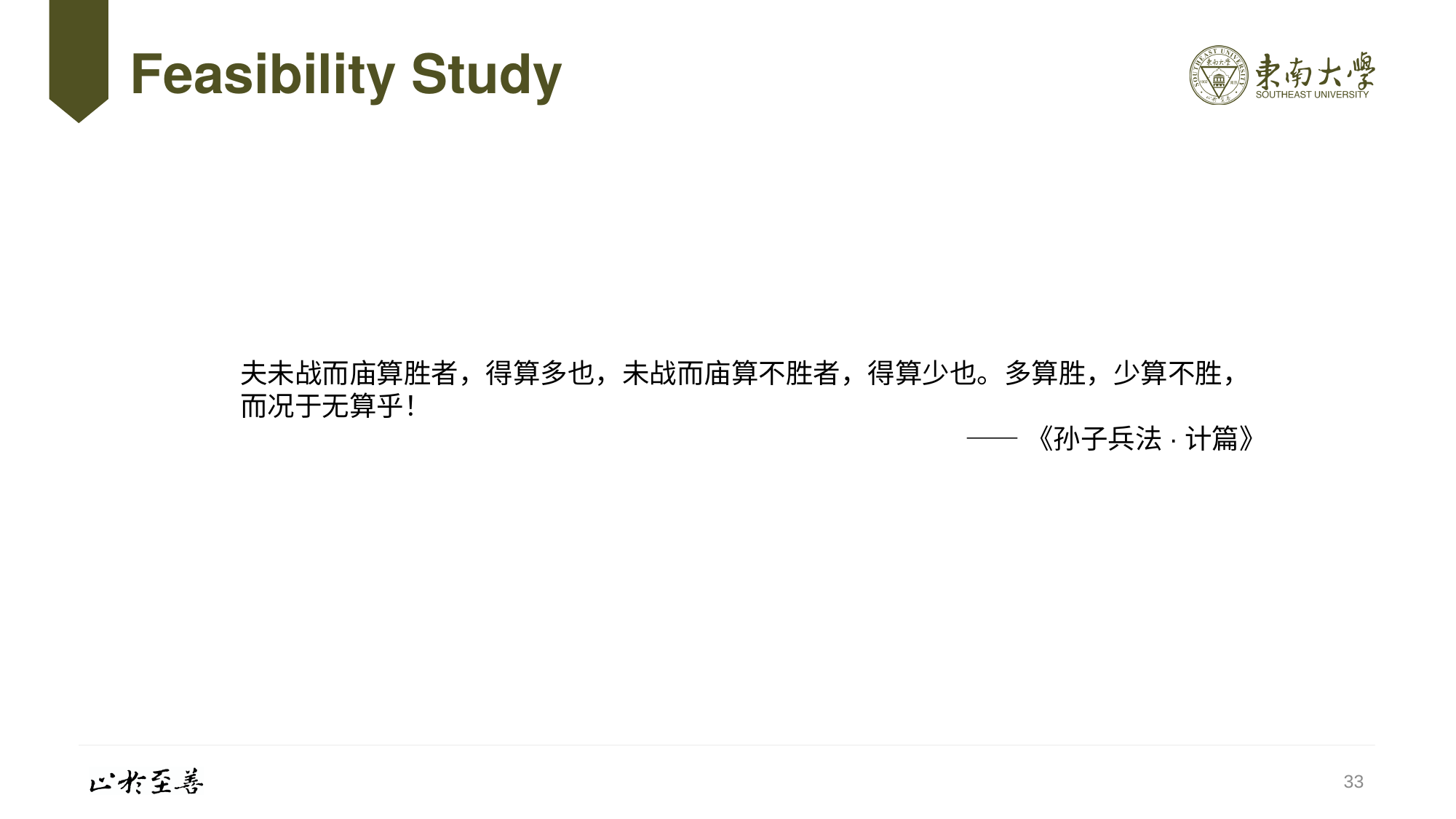

# Feasibility Study
夫未战而庙算胜者，得算多也，未战而庙算不胜者，得算少也。多算胜，少算不胜，而况于无算乎！
——《孙子兵法·计篇》

33